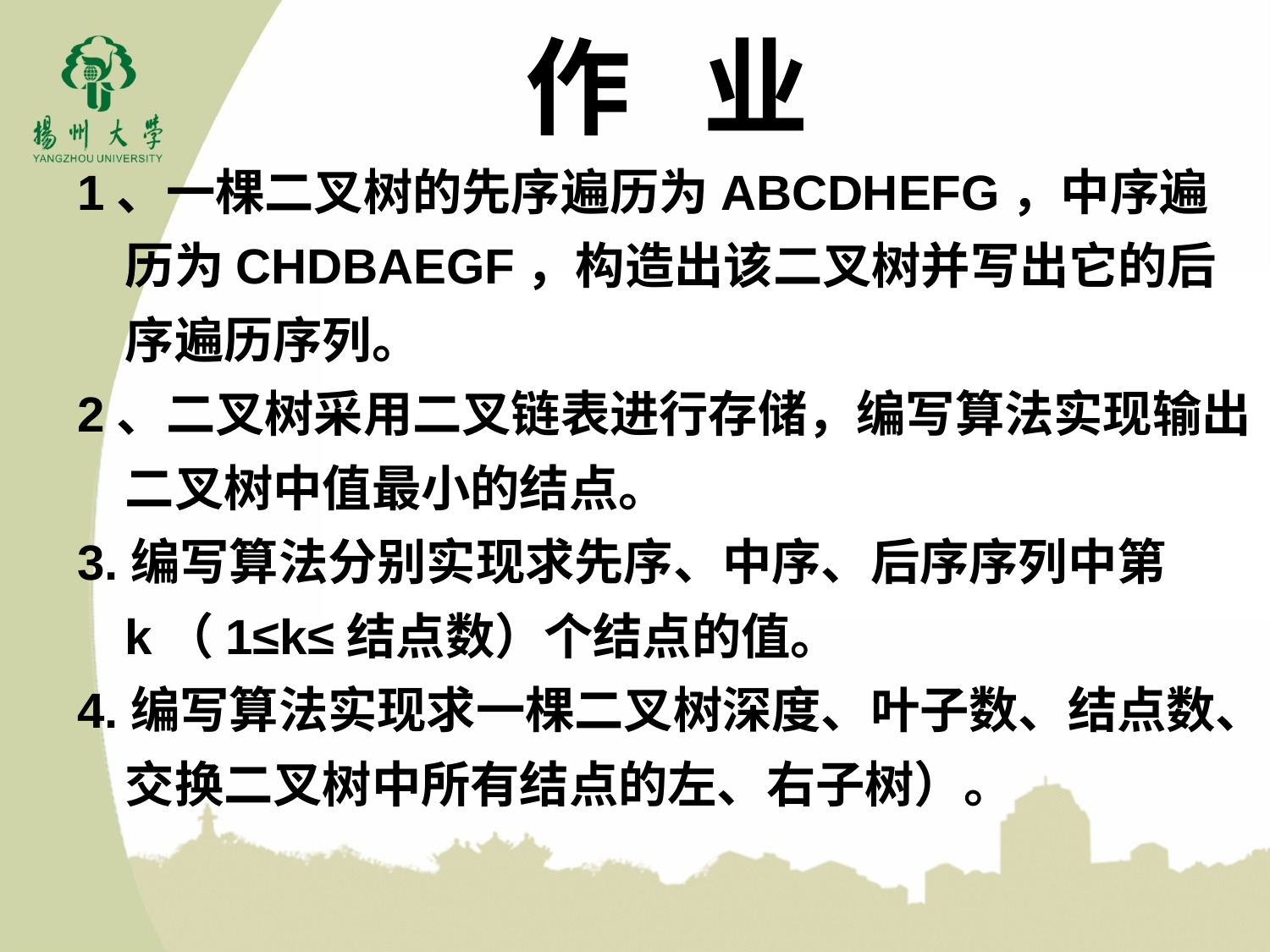

# 作   业
1、一棵二叉树的先序遍历为ABCDHEFG，中序遍历为CHDBAEGF，构造出该二叉树并写出它的后序遍历序列。
2、二叉树采用二叉链表进行存储，编写算法实现输出二叉树中值最小的结点。
3.编写算法分别实现求先序、中序、后序序列中第k（1≤k≤结点数）个结点的值。
4.编写算法实现求一棵二叉树深度、叶子数、结点数、交换二叉树中所有结点的左、右子树）。